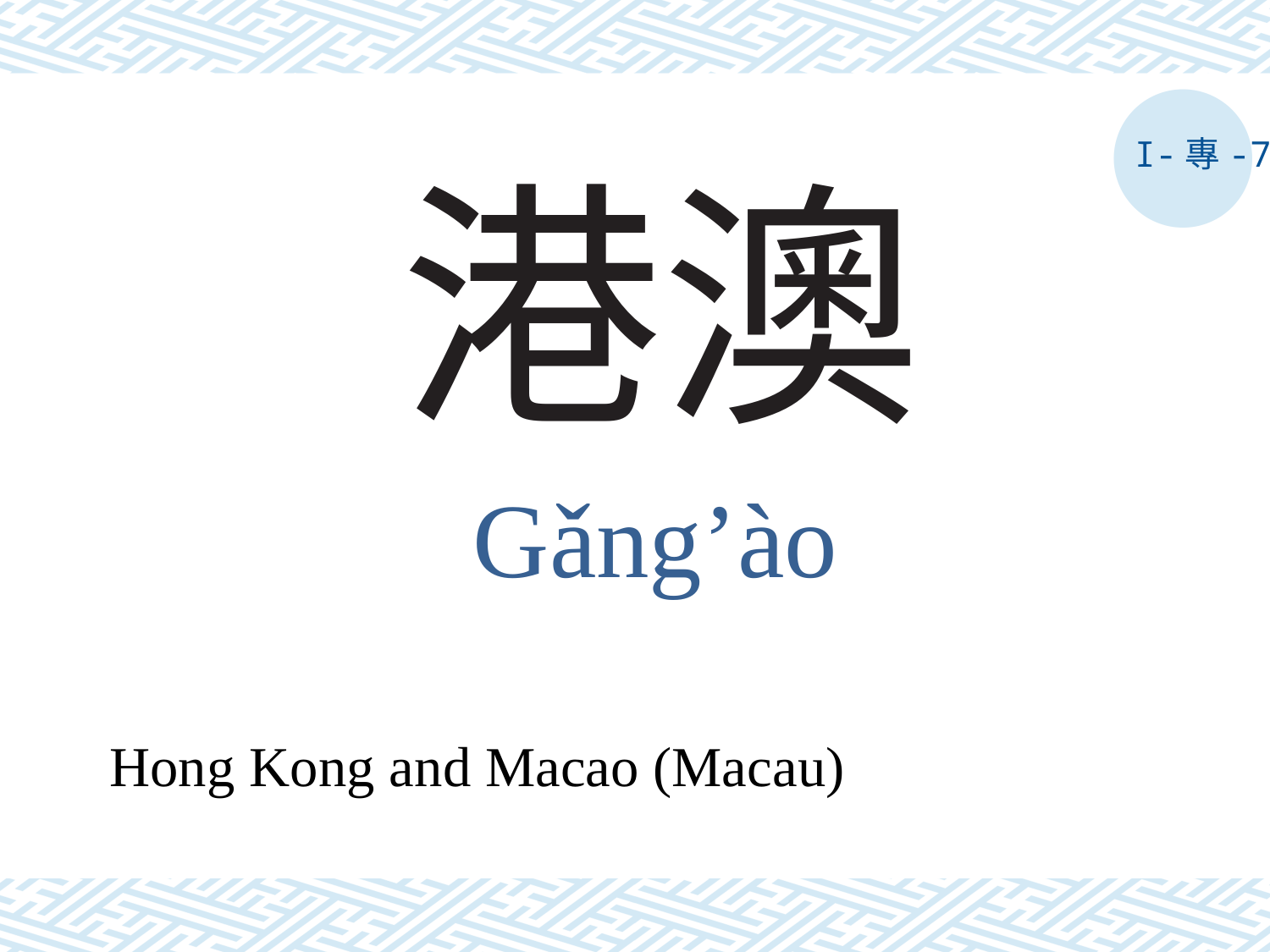

I-專-7

# 港澳
Gǎng’ào
Hong Kong and Macao (Macau)